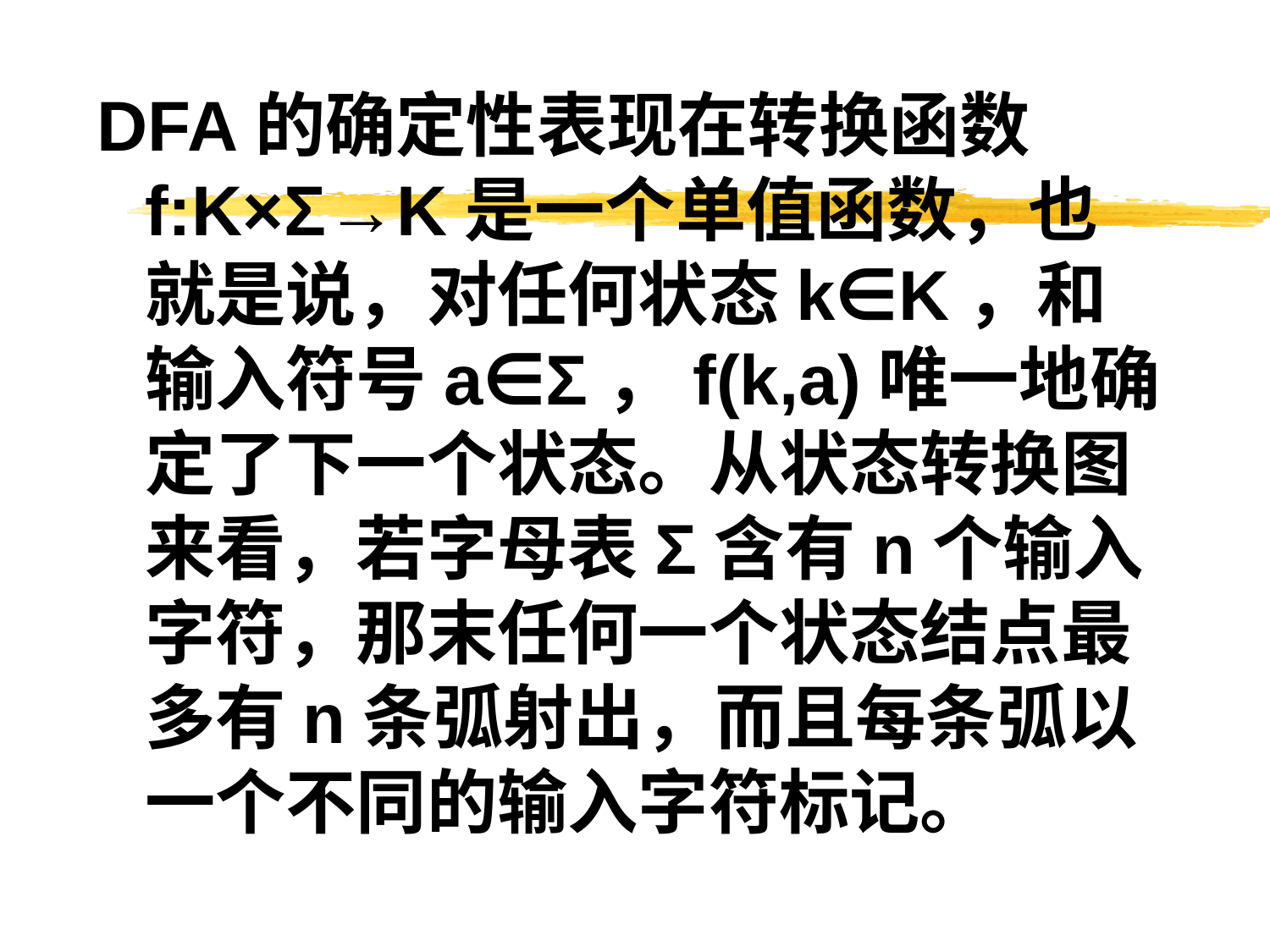

DFA的确定性表现在转换函数f:K×Σ→K是一个单值函数，也就是说，对任何状态k∈K，和输入符号a∈Σ，f(k,a)唯一地确定了下一个状态。从状态转换图来看，若字母表Σ含有n个输入字符，那末任何一个状态结点最多有n条弧射出，而且每条弧以一个不同的输入字符标记。